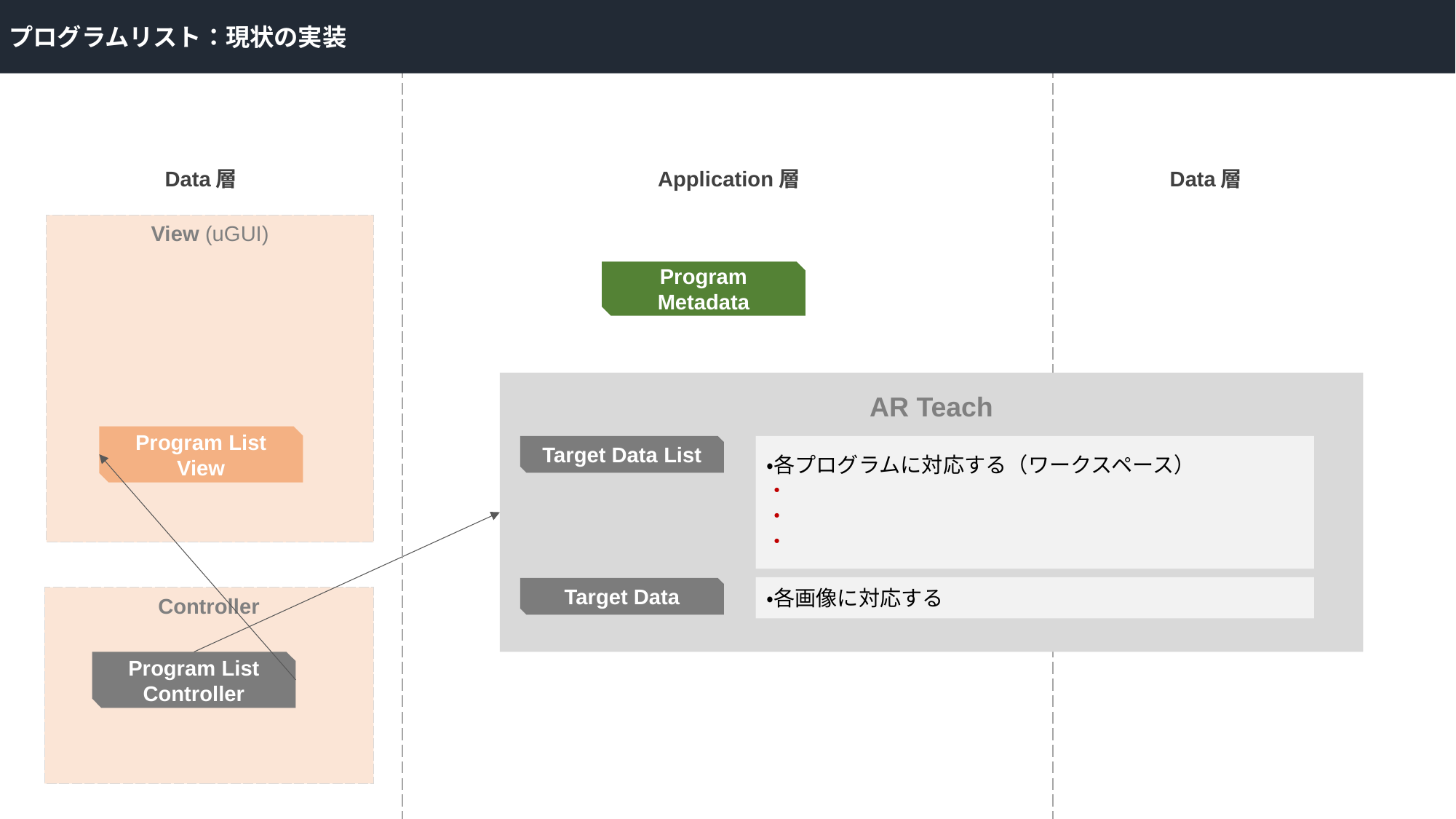

プログラムリスト：現状の実装
Data層
Application層
Data層
View (uGUI)

Program Metadata

AR Teach
Program List
View
Target Data List
・各プログラムに対応する（ワークスペース）
・
・
・
・各画像に対応する
Target Data
Controller

Program List
Controller